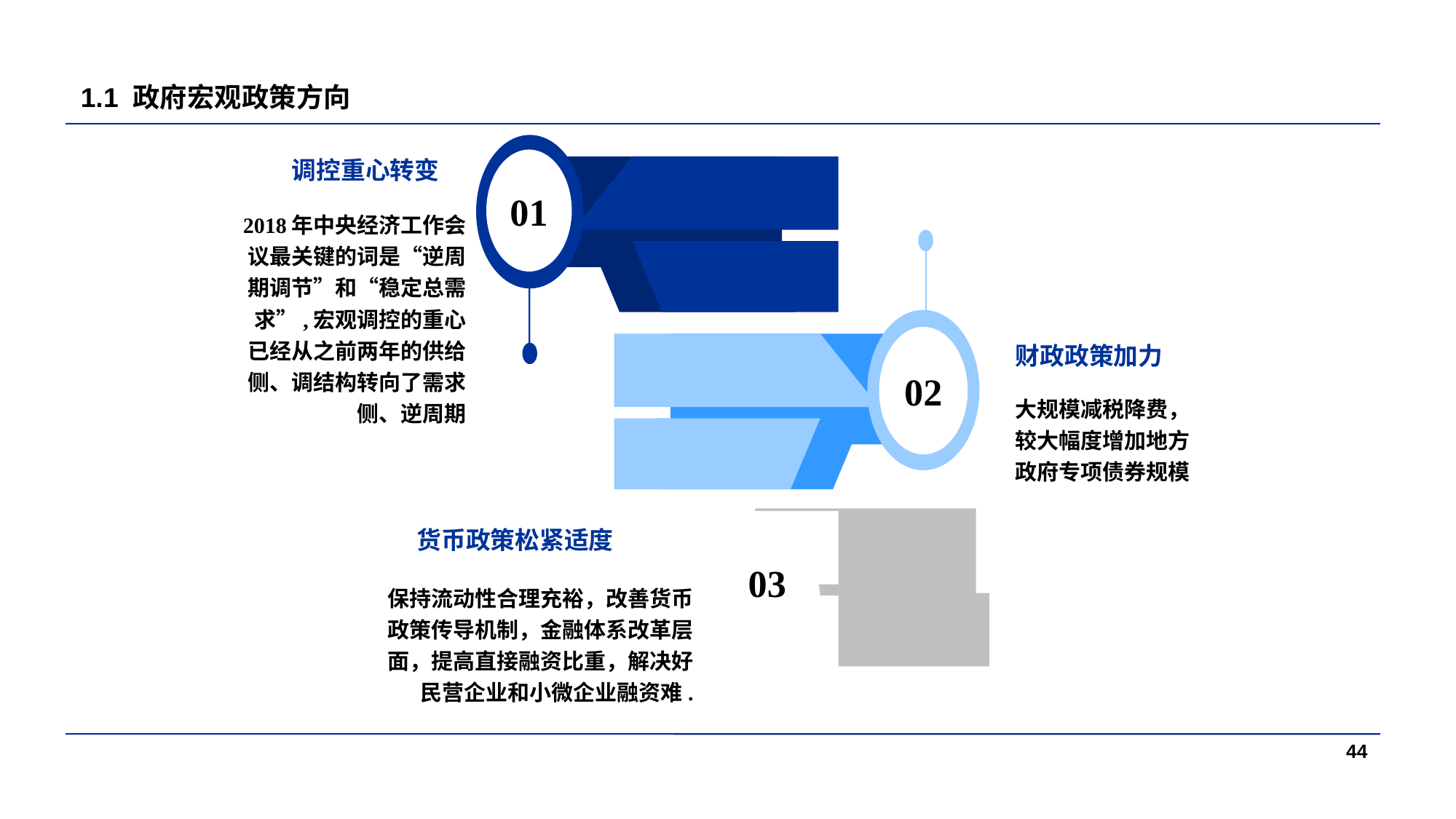

# 1.1 政府宏观政策方向

调控重心转变
01

2018年中央经济工作会议最关键的词是“逆周期调节”和“稳定总需求”,宏观调控的重心已经从之前两年的供给侧、调结构转向了需求侧、逆周期

02

财政政策加力

大规模减税降费，较大幅度增加地方政府专项债券规模

货币政策松紧适度
03

保持流动性合理充裕，改善货币政策传导机制，金融体系改革层面，提高直接融资比重，解决好民营企业和小微企业融资难.